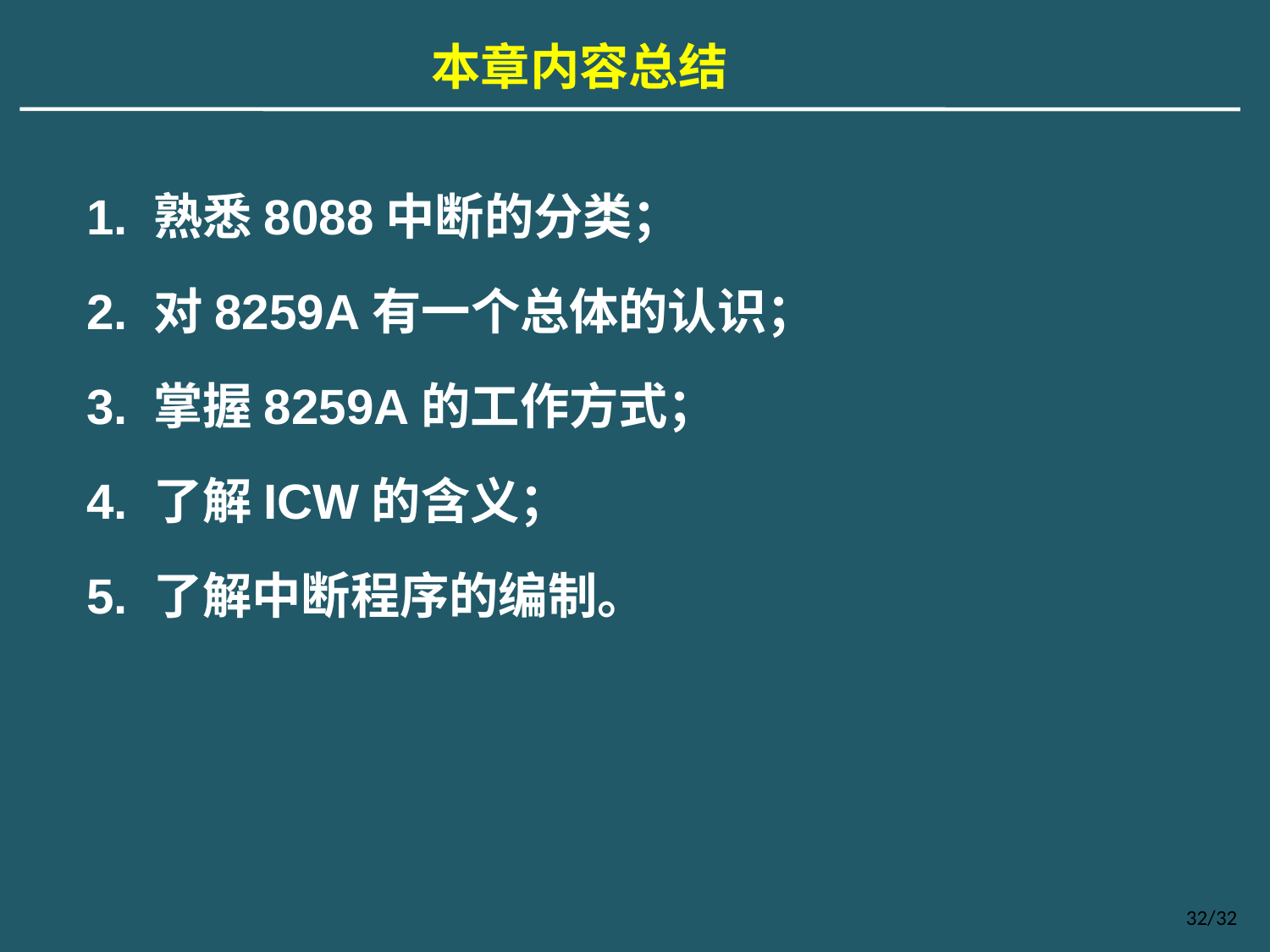

1. 熟悉8088中断的分类；
	2. 对8259A有一个总体的认识；
	3. 掌握8259A的工作方式；
	4. 了解ICW的含义；
	5. 了解中断程序的编制。
本章内容总结

32/32